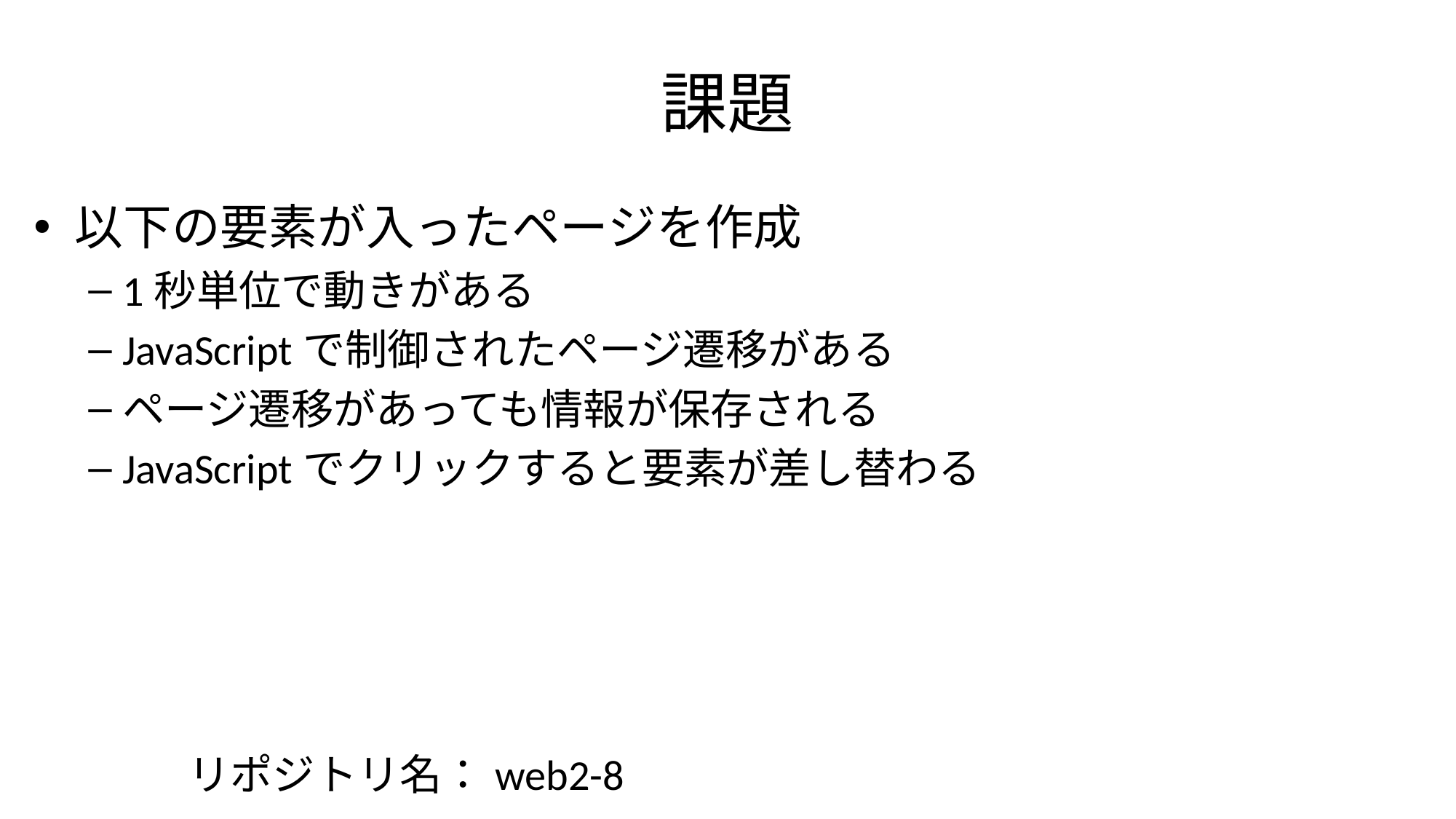

# 課題
以下の要素が入ったページを作成
1秒単位で動きがある
JavaScriptで制御されたページ遷移がある
ページ遷移があっても情報が保存される
JavaScriptでクリックすると要素が差し替わる
リポジトリ名：web2-8